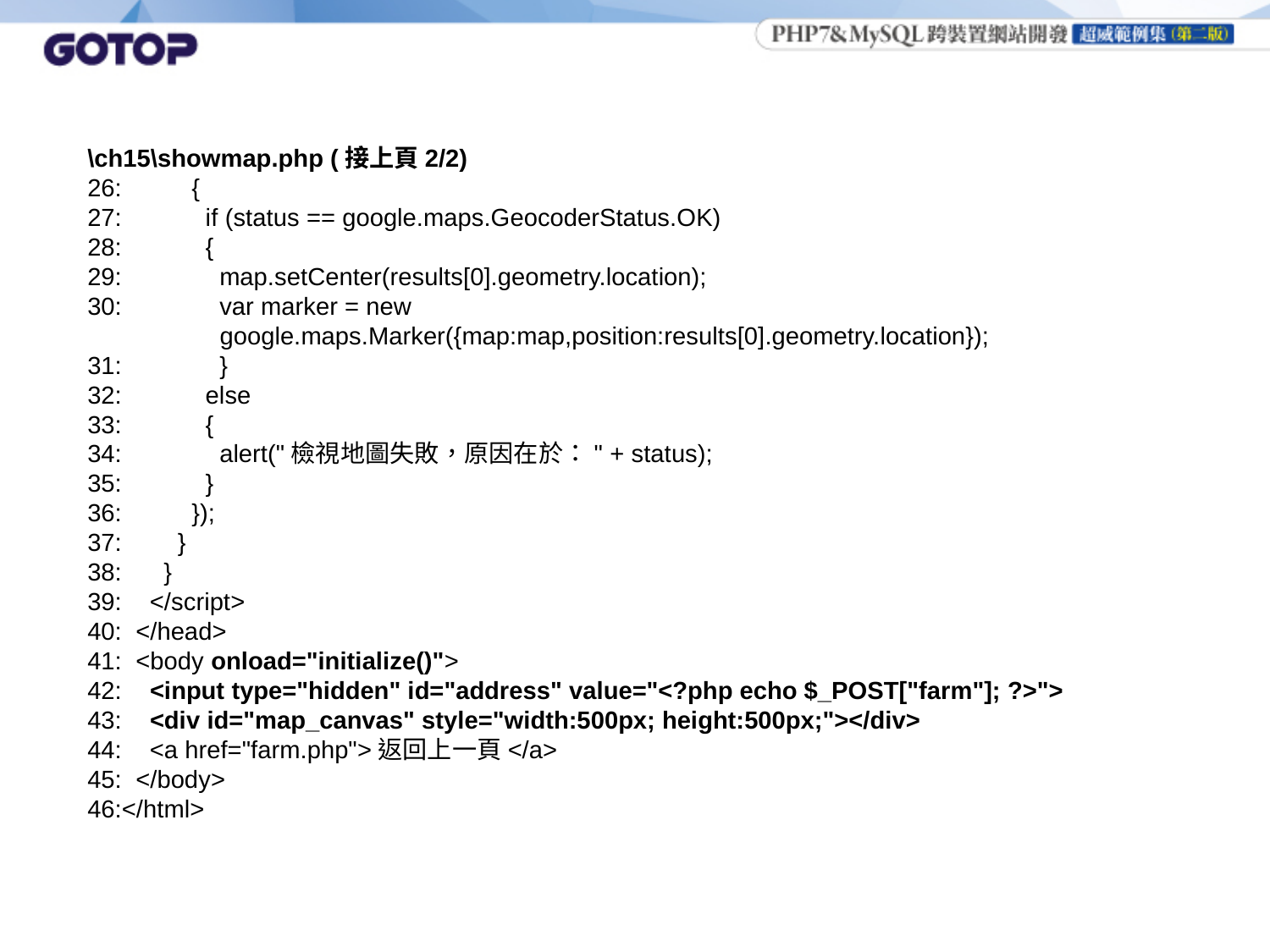

\ch15\showmap.php (接上頁2/2)
26:          {
27:            if (status == google.maps.GeocoderStatus.OK)
28:            {
29:              map.setCenter(results[0].geometry.location);
30:              var marker = new
                   google.maps.Marker({map:map,position:results[0].geometry.location});
31:              }
32:            else
33:            {
34:              alert("檢視地圖失敗，原因在於：" + status);
35:            }
36:          });
37:        }
38:      }
39:    </script>
40:  </head>
41:  <body onload="initialize()">
42:    <input type="hidden" id="address" value="<?php echo $_POST["farm"]; ?>">
43:    <div id="map_canvas" style="width:500px; height:500px;"></div>
44:    <a href="farm.php">返回上一頁</a>
45:  </body>
46:</html>